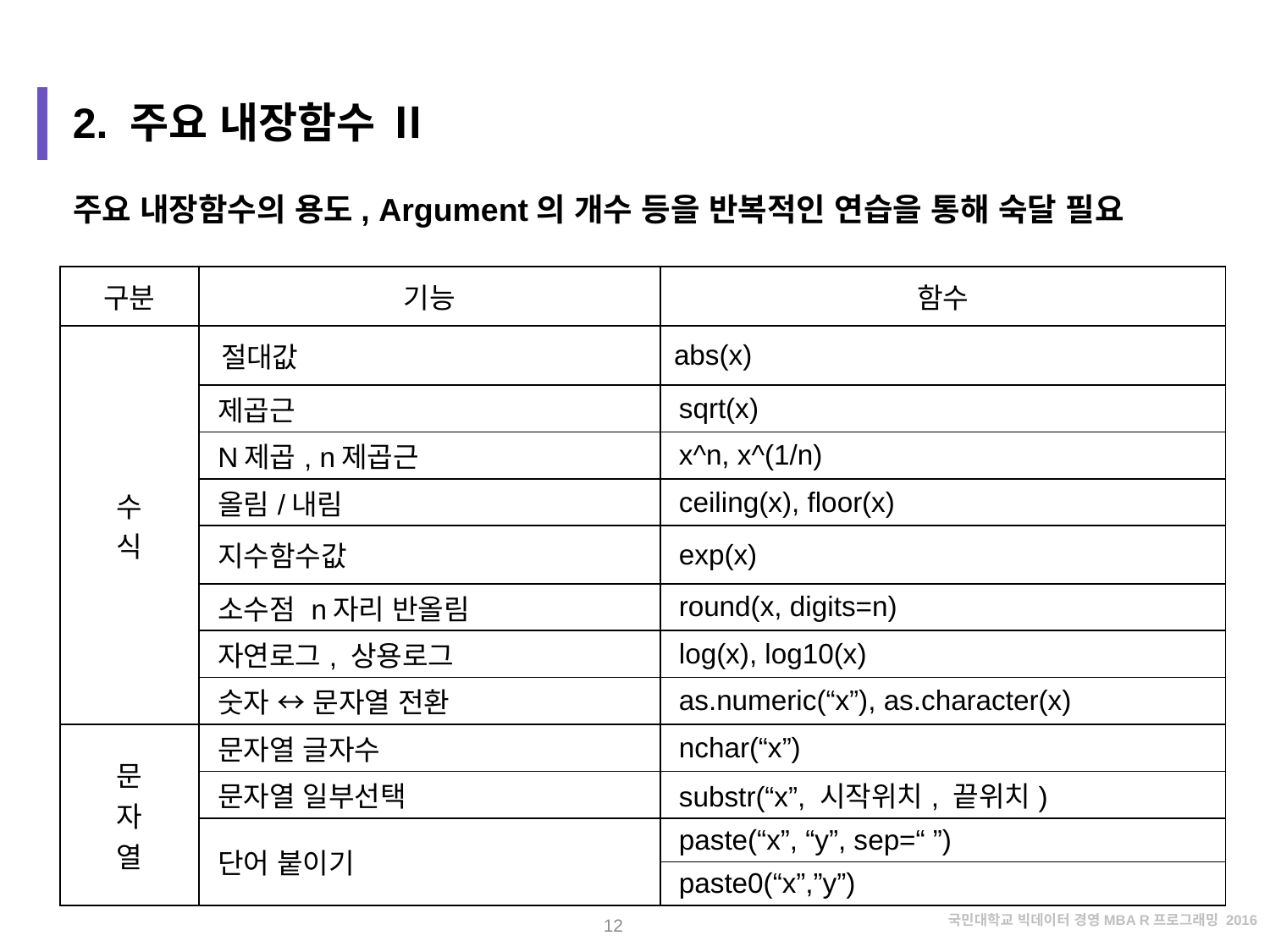

2. 주요 내장함수 Ⅱ
주요 내장함수의 용도, Argument의 개수 등을 반복적인 연습을 통해 숙달 필요
| 구분 | 기능 | 함수 |
| --- | --- | --- |
| 수 식 | 절대값 | abs(x) |
|  | 제곱근 | sqrt(x) |
|  | N제곱, n제곱근 | x^n, x^(1/n) |
|  | 올림/내림 | ceiling(x), floor(x) |
|  | 지수함수값 | exp(x) |
|  | 소수점 n자리 반올림 | round(x, digits=n) |
|  | 자연로그, 상용로그 | log(x), log10(x) |
|  | 숫자 ↔ 문자열 전환 | as.numeric(“x”), as.character(x) |
| 문 자 열 | 문자열 글자수 | nchar(“x”) |
|  | 문자열 일부선택 | substr(“x”, 시작위치, 끝위치) |
|  | 단어 붙이기 | paste(“x”, “y”, sep=“ ”) |
|  |  | paste0(“x”,”y”) |
12